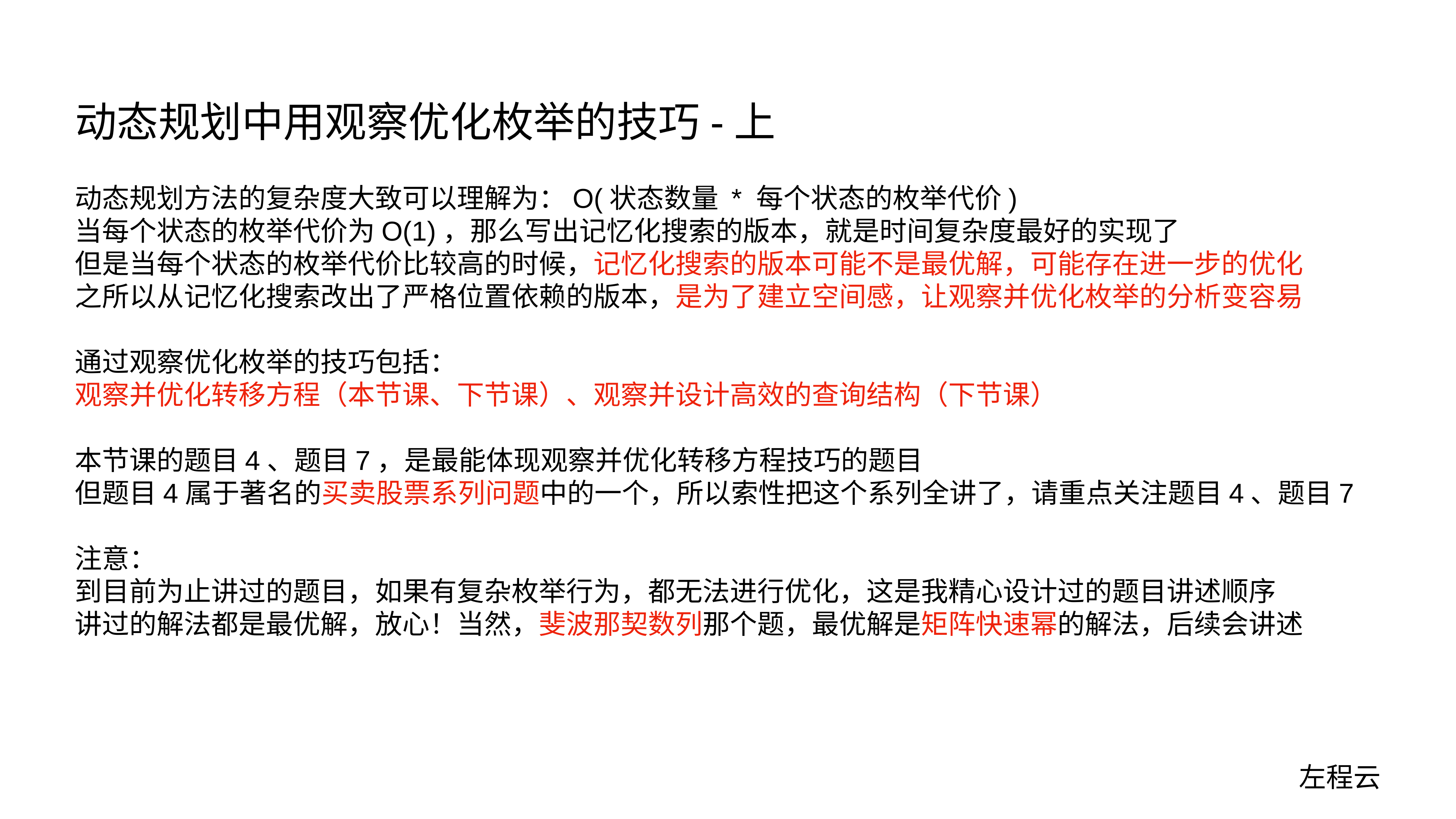

# 动态规划中用观察优化枚举的技巧-上
动态规划方法的复杂度大致可以理解为：O(状态数量 * 每个状态的枚举代价)
当每个状态的枚举代价为O(1)，那么写出记忆化搜索的版本，就是时间复杂度最好的实现了
但是当每个状态的枚举代价比较高的时候，记忆化搜索的版本可能不是最优解，可能存在进一步的优化
之所以从记忆化搜索改出了严格位置依赖的版本，是为了建立空间感，让观察并优化枚举的分析变容易

通过观察优化枚举的技巧包括：
观察并优化转移方程（本节课、下节课）、观察并设计高效的查询结构（下节课）

本节课的题目4、题目7，是最能体现观察并优化转移方程技巧的题目
但题目4属于著名的买卖股票系列问题中的一个，所以索性把这个系列全讲了，请重点关注题目4、题目7

注意：
到目前为止讲过的题目，如果有复杂枚举行为，都无法进行优化，这是我精心设计过的题目讲述顺序
讲过的解法都是最优解，放心！当然，斐波那契数列那个题，最优解是矩阵快速幂的解法，后续会讲述
左程云